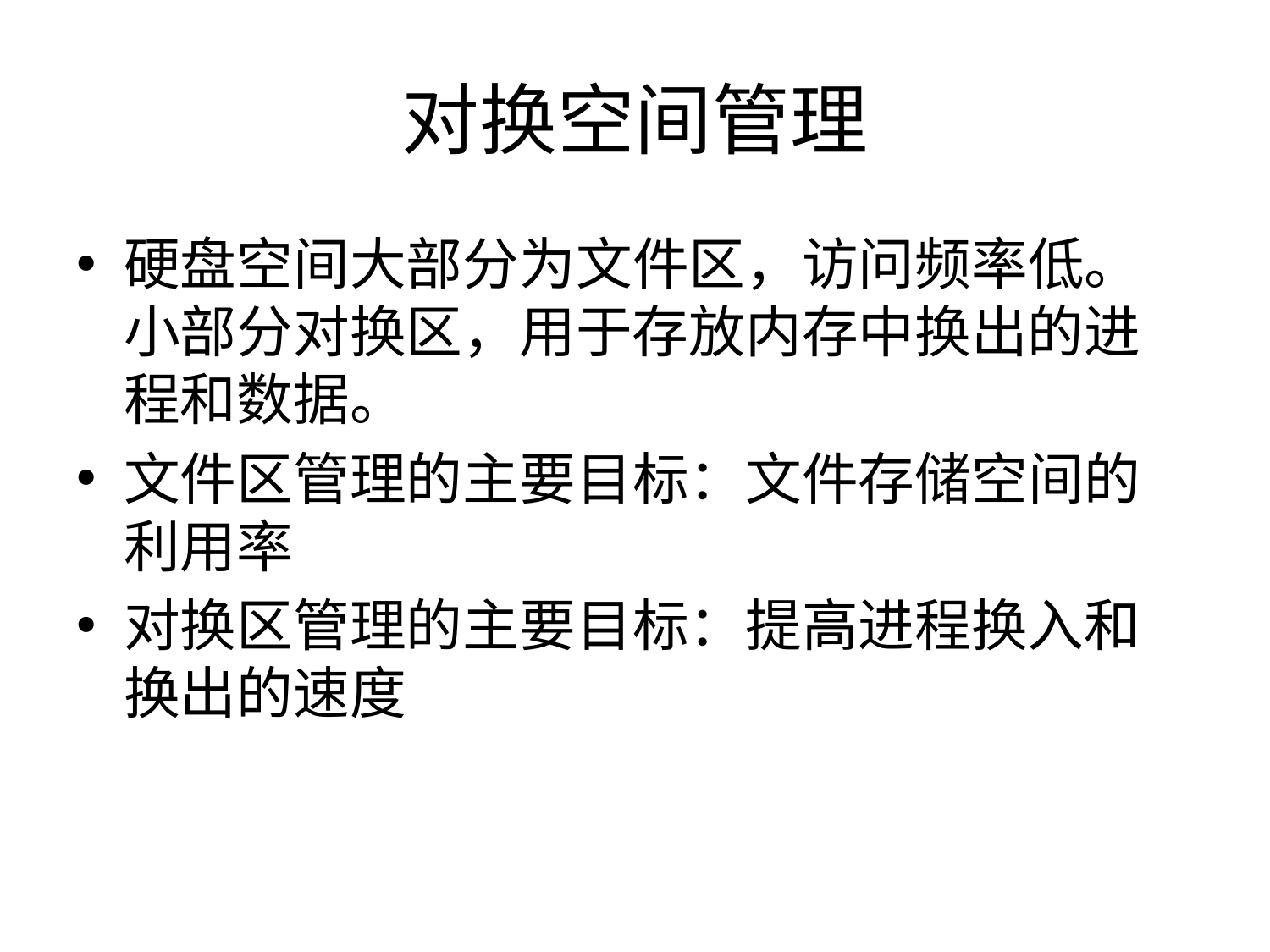

# 对换空间管理
硬盘空间大部分为文件区，访问频率低。小部分对换区，用于存放内存中换出的进程和数据。
文件区管理的主要目标：文件存储空间的利用率
对换区管理的主要目标：提高进程换入和换出的速度